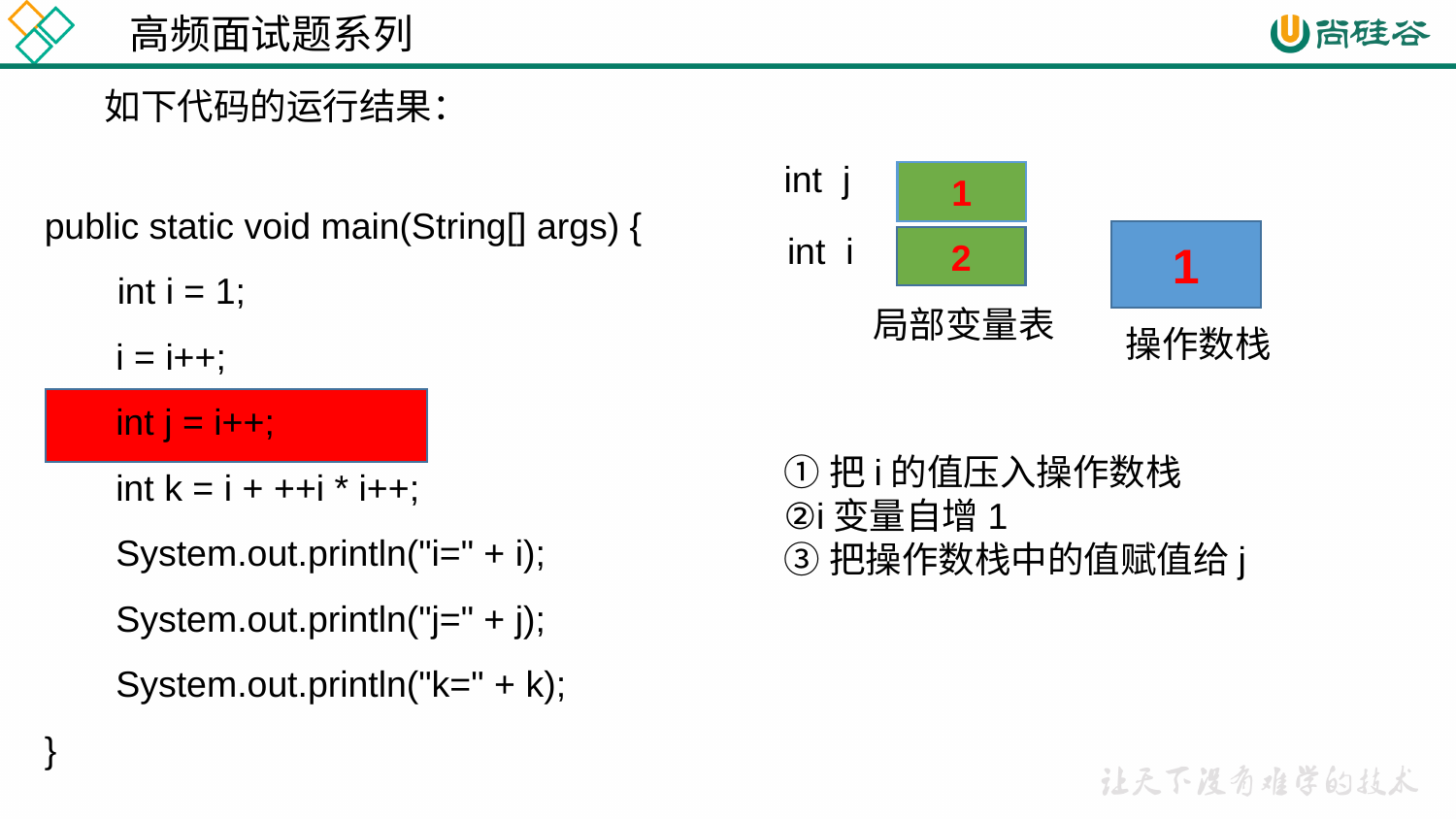

高频面试题系列
如下代码的运行结果：
int  j

1
public static void main(String[] args) {
int i = 1;
       i = i++;
       int j = i++;
       int k = i + ++i * i++;
       System.out.println("i=" + i);
       System.out.println("j=" + j);
       System.out.println("k=" + k);
}
int  i

1
2
1
局部变量表
操作数栈

①把i的值压入操作数栈
②i变量自增1
③把操作数栈中的值赋值给j